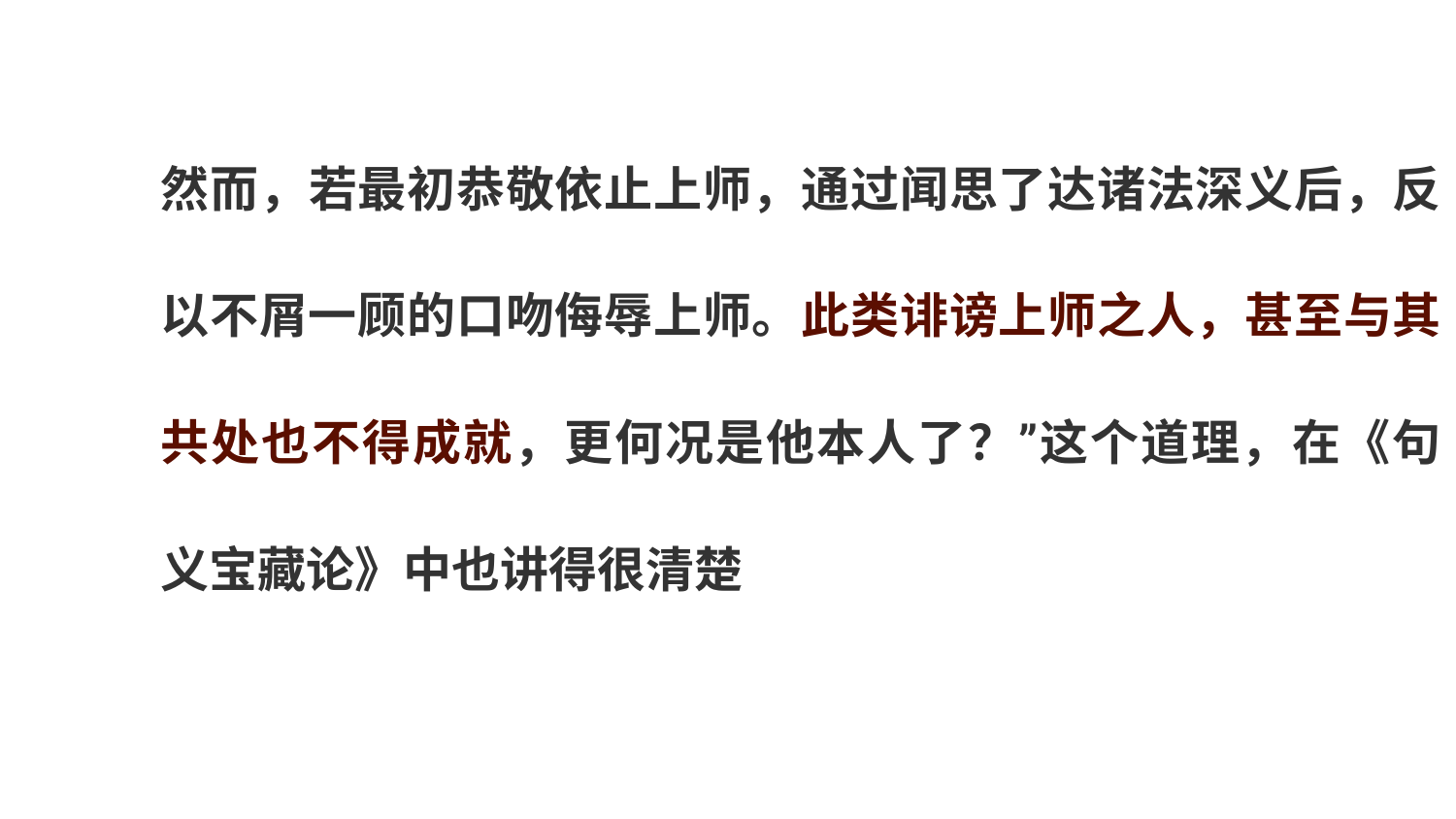

然而，若最初恭敬依止上师，通过闻思了达诸法深义后，反以不屑一顾的口吻侮辱上师。此类诽谤上师之人，甚至与其共处也不得成就，更何况是他本人了？”这个道理，在《句义宝藏论》中也讲得很清楚